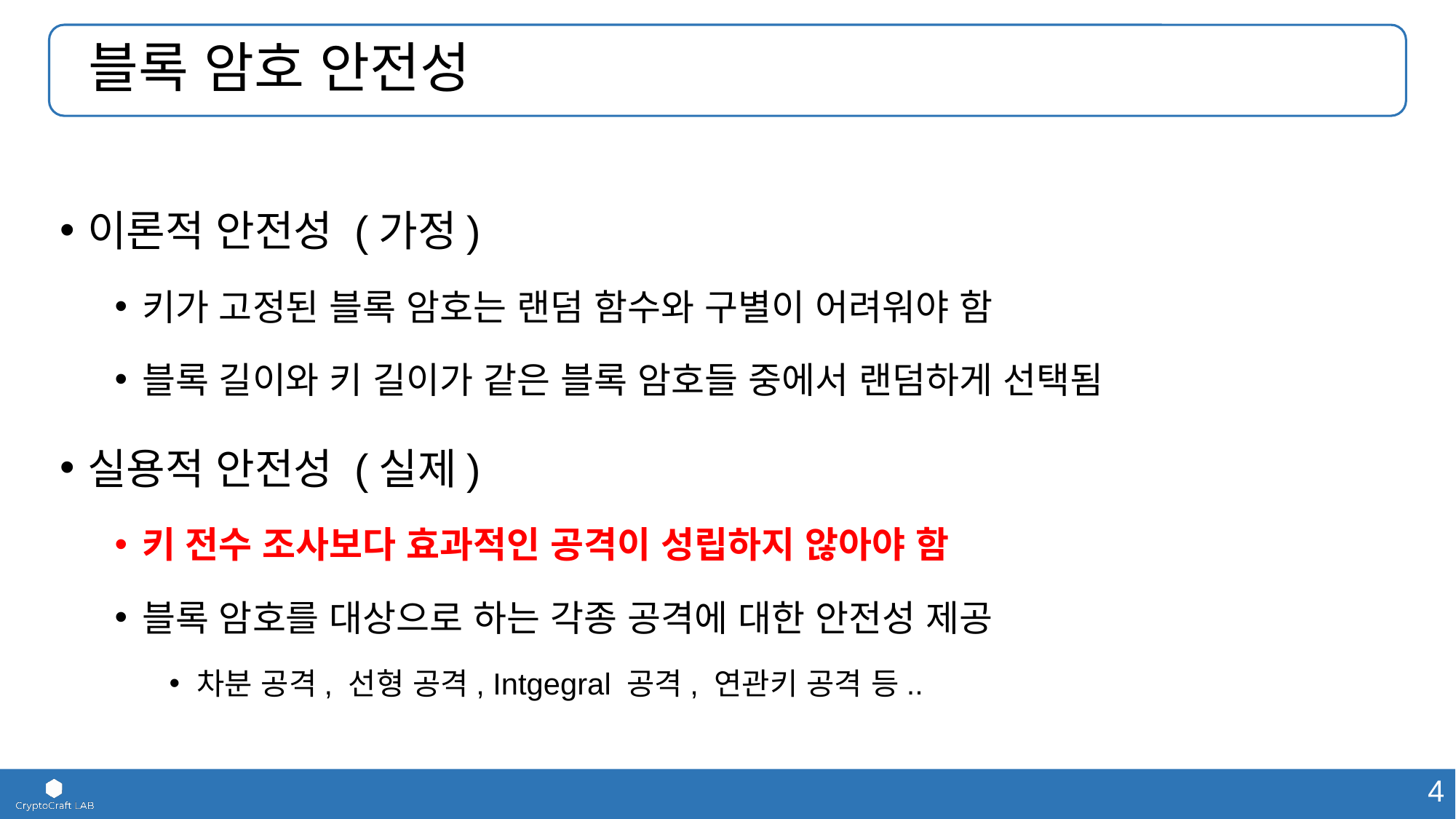

# 블록 암호 안전성
이론적 안전성 (가정)
키가 고정된 블록 암호는 랜덤 함수와 구별이 어려워야 함
블록 길이와 키 길이가 같은 블록 암호들 중에서 랜덤하게 선택됨
실용적 안전성 (실제)
키 전수 조사보다 효과적인 공격이 성립하지 않아야 함
블록 암호를 대상으로 하는 각종 공격에 대한 안전성 제공
차분 공격, 선형 공격, Intgegral 공격, 연관키 공격 등..